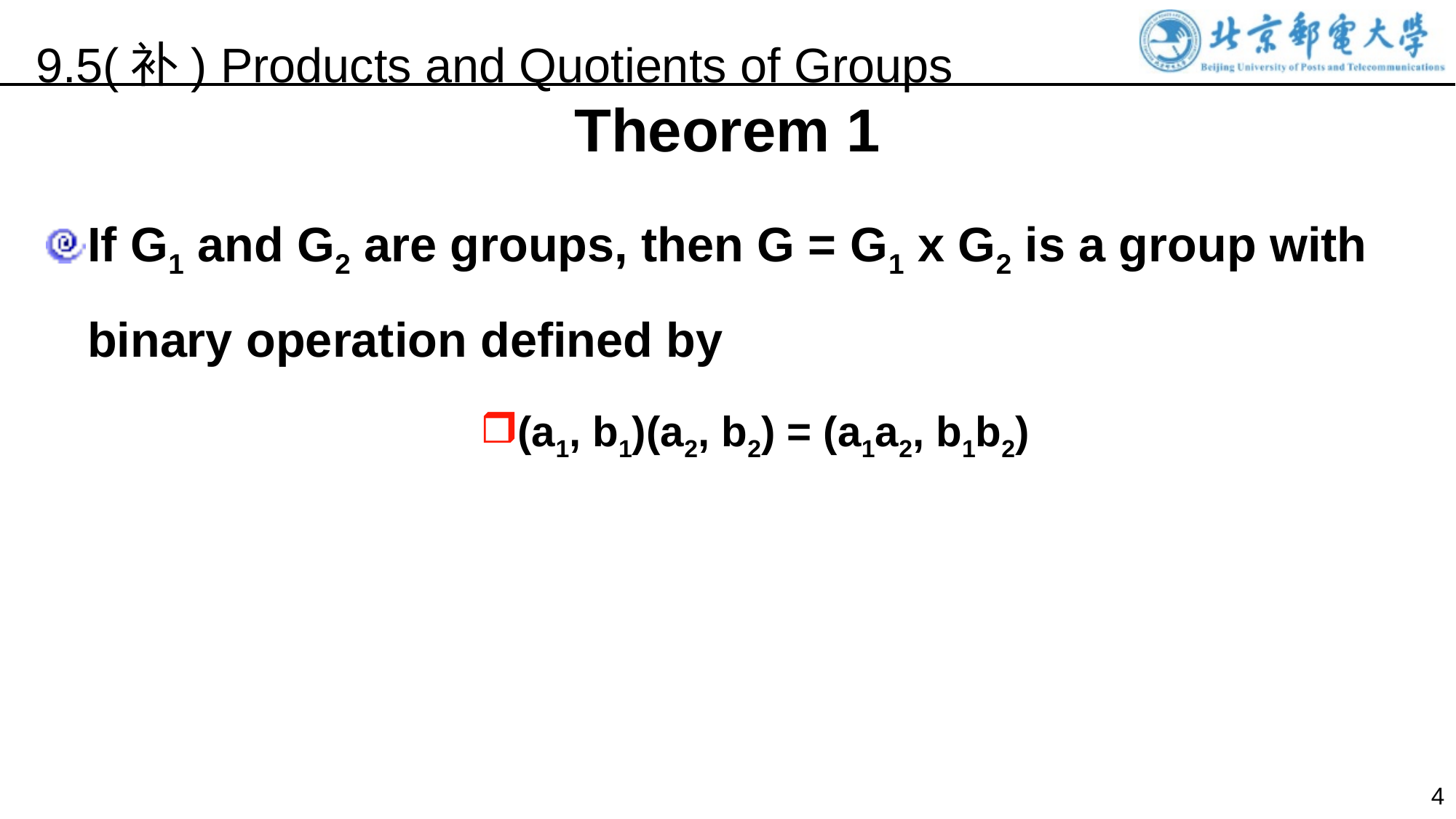

9.5(补) Products and Quotients of Groups
Theorem 1
If G1 and G2 are groups, then G = G1 x G2 is a group with binary operation defined by
(a1, b1)(a2, b2) = (a1a2, b1b2)